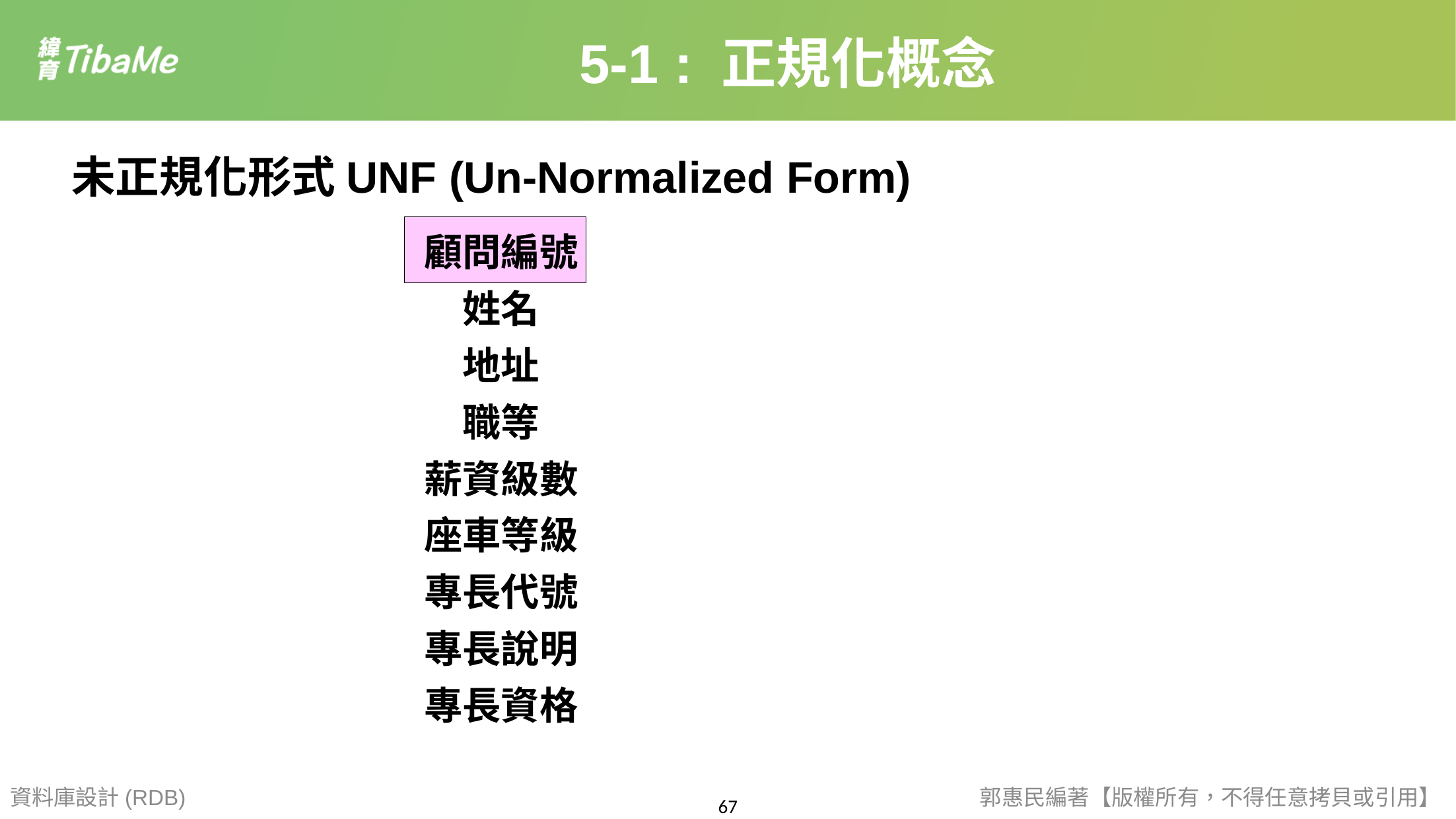

5-1 : 正規化概念
未正規化形式UNF (Un-Normalized Form)

顧問編號
姓名
地址
職等
薪資級數
座車等級
專長代號
專長說明
專長資格
資料庫設計(RDB)
郭惠民編著【版權所有，不得任意拷貝或引用】